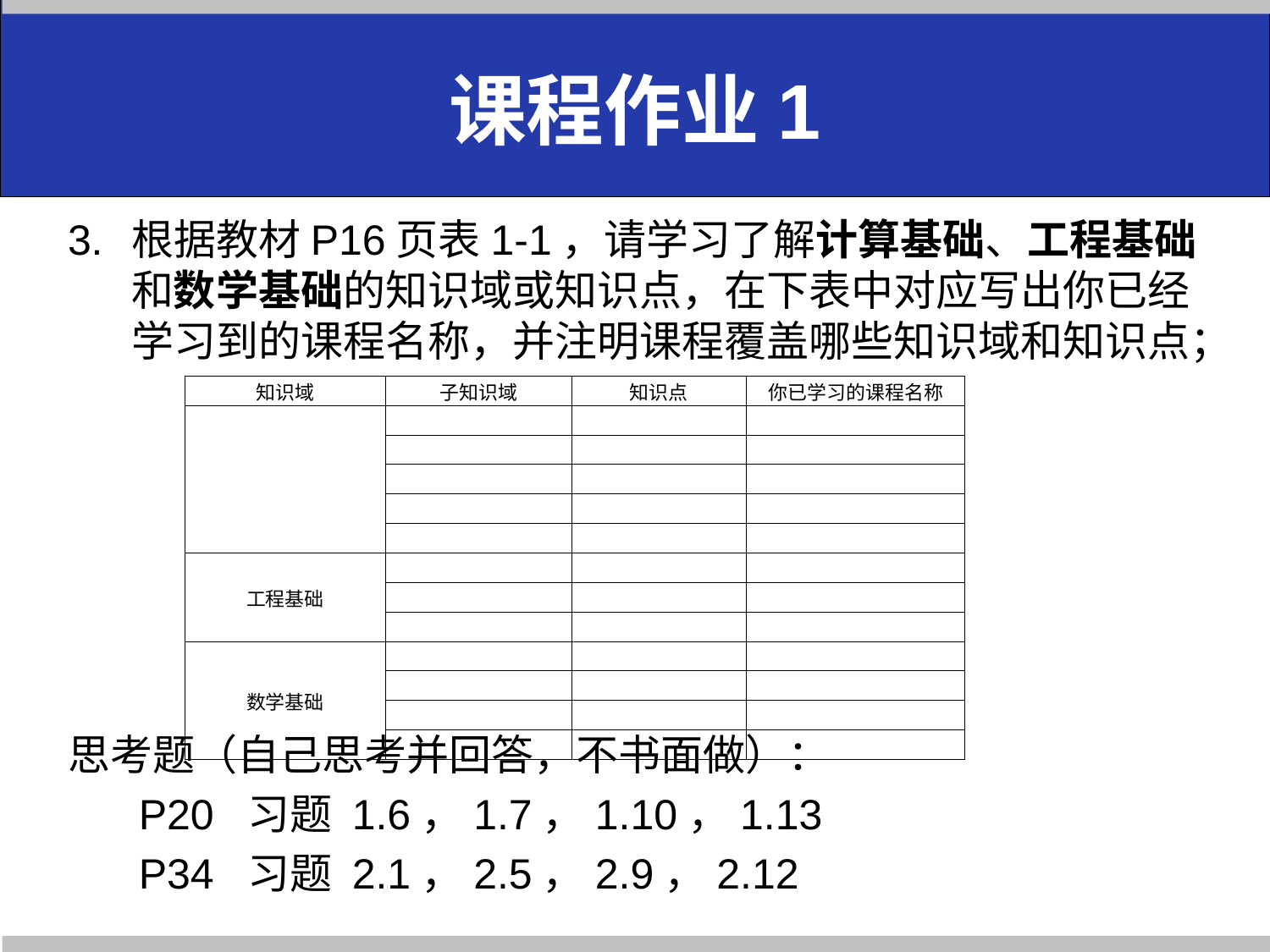

# 课程作业1
根据教材P16页表1-1，请学习了解计算基础、工程基础和数学基础的知识域或知识点，在下表中对应写出你已经学习到的课程名称，并注明课程覆盖哪些知识域和知识点；

思考题（自己思考并回答，不书面做）：
      P20  习题 1.6，1.7，1.10，1.13
      P34  习题 2.1，2.5，2.9，2.12

| 知识域 | 子知识域 | 知识点 | 你已学习的课程名称 |
| --- | --- | --- | --- |
|  |  |  |  |
|  |  |  |  |
|  |  |  |  |
|  |  |  |  |
|  |  |  |  |
| 工程基础 |  |  |  |
|  |  |  |  |
|  |  |  |  |
| 数学基础 |  |  |  |
|  |  |  |  |
|  |  |  |  |
|  |  |  |  |
3